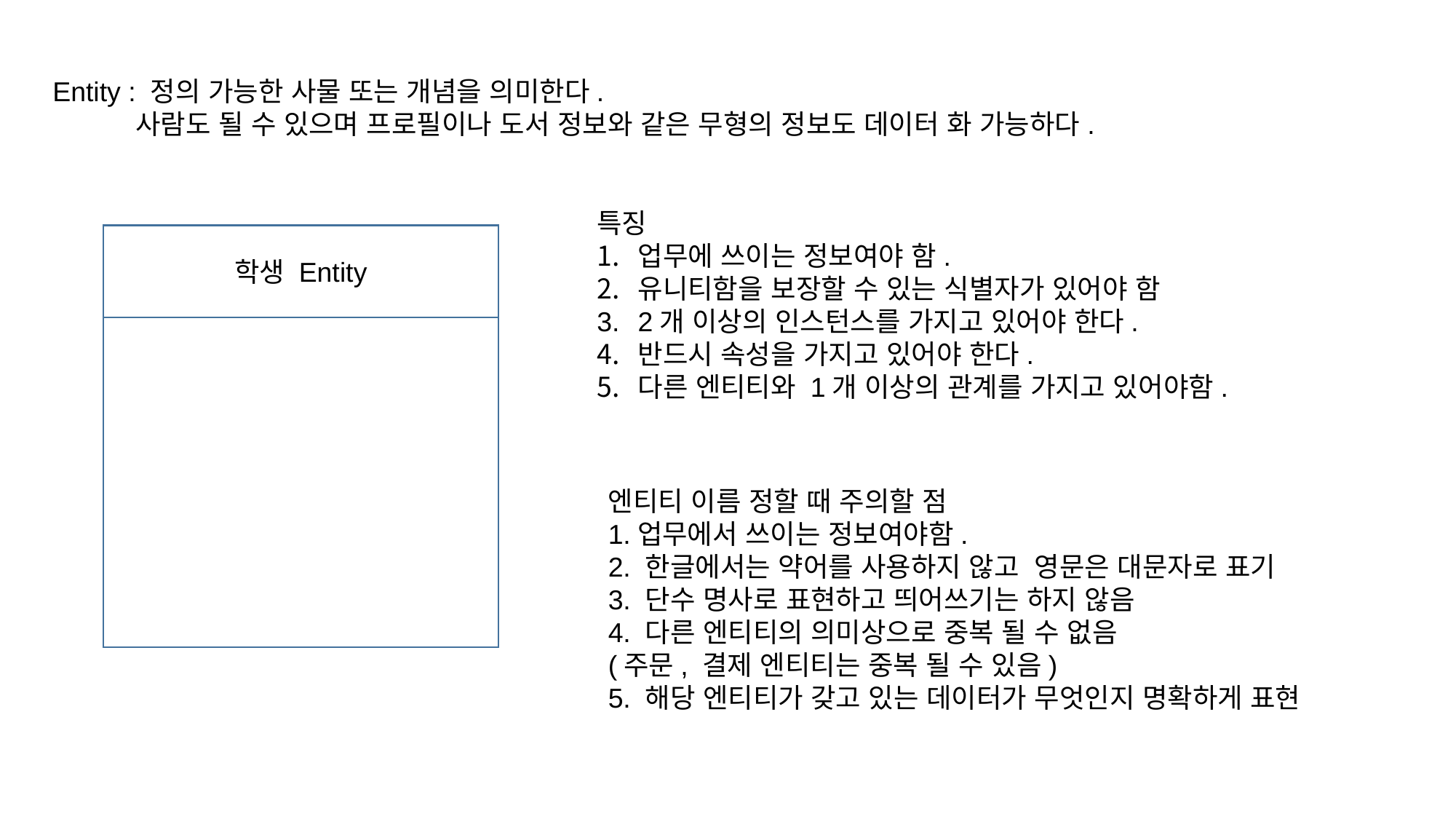

Entity : 정의 가능한 사물 또는 개념을 의미한다.
          사람도 될 수 있으며 프로필이나 도서 정보와 같은 무형의 정보도 데이터 화 가능하다.

특징
업무에 쓰이는 정보여야 함.
유니티함을 보장할 수 있는 식별자가 있어야 함
2개 이상의 인스턴스를 가지고 있어야 한다.
반드시 속성을 가지고 있어야 한다.
다른 엔티티와 1개 이상의 관계를 가지고 있어야함.

학생 Entity
엔티티 이름 정할 때 주의할 점
1.업무에서 쓰이는 정보여야함.
2. 한글에서는 약어를 사용하지 않고  영문은 대문자로 표기
3. 단수 명사로 표현하고 띄어쓰기는 하지 않음
4. 다른 엔티티의 의미상으로 중복 될 수 없음
(주문, 결제 엔티티는 중복 될 수 있음)
5. 해당 엔티티가 갖고 있는 데이터가 무엇인지 명확하게 표현